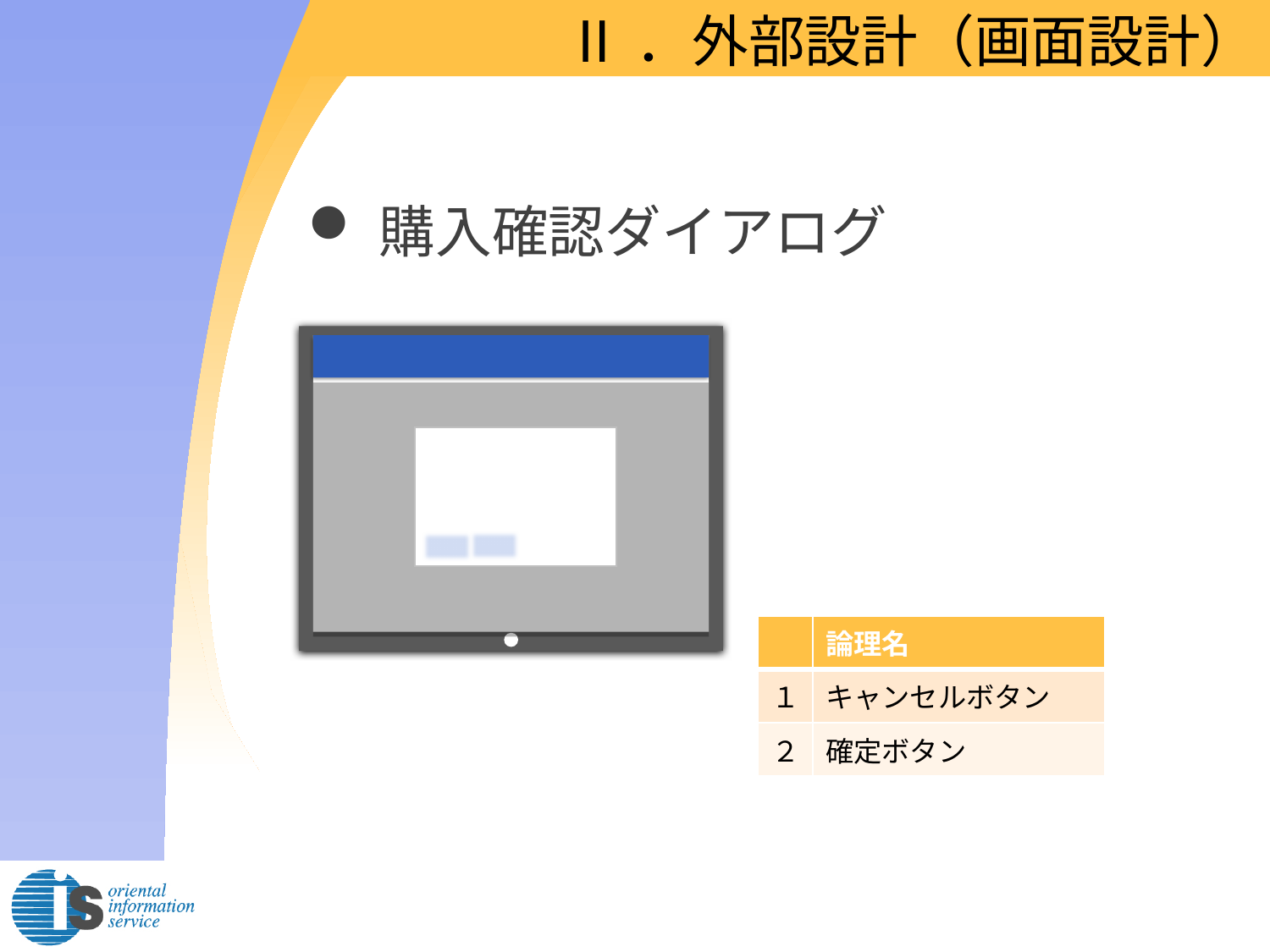

# Ⅱ．外部設計（画面設計）
購入確認ダイアログ

|  | 論理名 |
| --- | --- |
| １ | キャンセルボタン |
| ２ | 確定ボタン |